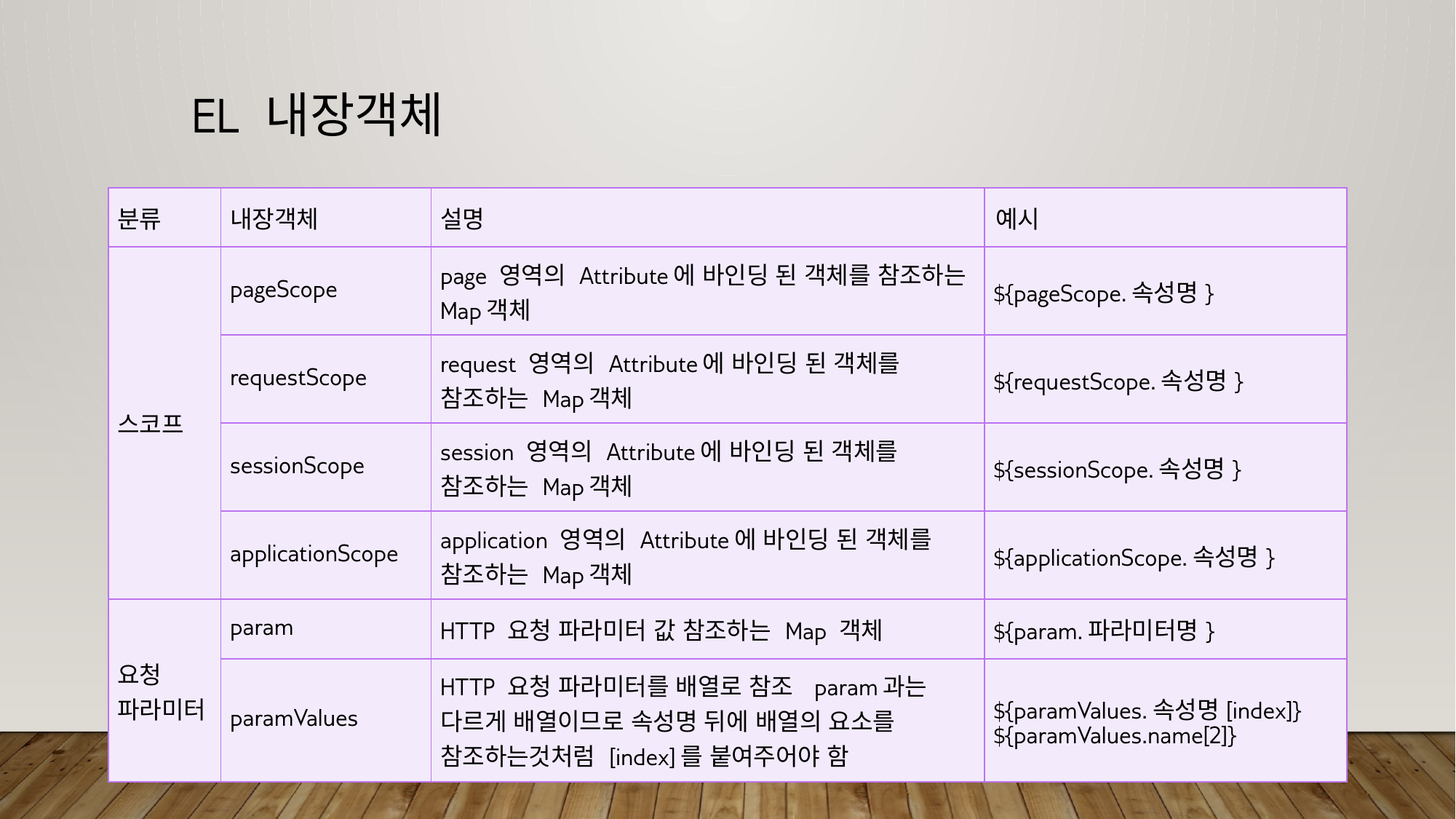

# EL 내장객체
| 분류 | 내장객체 | 설명 | 예시 |
| --- | --- | --- | --- |
| 스코프 | pageScope | page 영역의 Attribute에 바인딩 된 객체를 참조하는 Map객체 | ${pageScope.속성명} |
|  | requestScope | request 영역의 Attribute에 바인딩 된 객체를 참조하는 Map객체 | ${requestScope.속성명} |
|  | sessionScope | session 영역의 Attribute에 바인딩 된 객체를 참조하는 Map객체 | ${sessionScope.속성명} |
|  | applicationScope | application 영역의 Attribute에 바인딩 된 객체를 참조하는 Map객체 | ${applicationScope.속성명} |
| 요청 파라미터 | param | HTTP 요청 파라미터 값 참조하는 Map 객체 | ${param.파라미터명} |
|  | paramValues | HTTP 요청 파라미터를 배열로 참조 param과는 다르게 배열이므로 속성명 뒤에 배열의 요소를 참조하는것처럼 [index]를 붙여주어야 함 | ${paramValues.속성명[index]} ${paramValues.name[2]} |